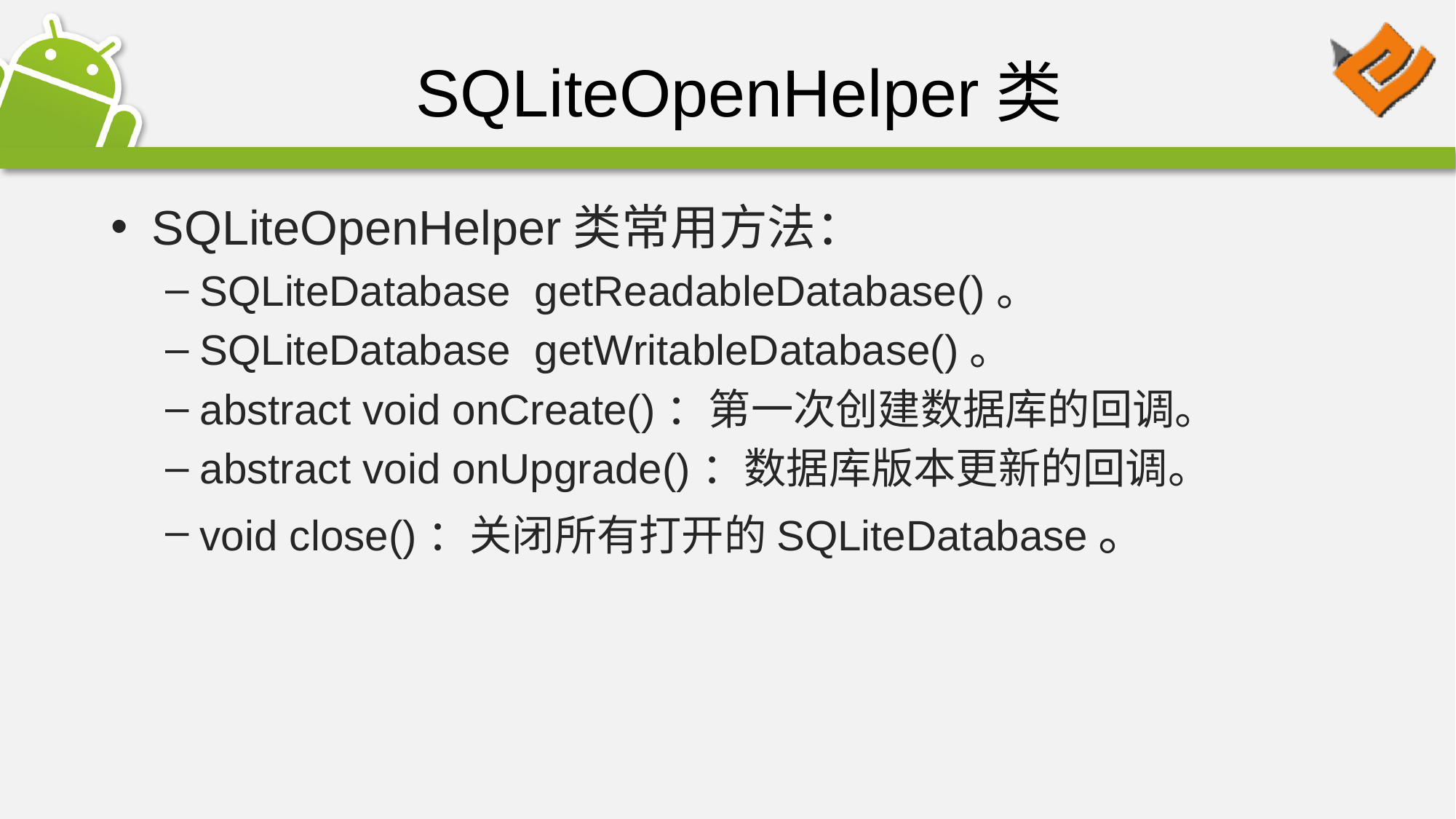

# SQLiteOpenHelper类
SQLiteOpenHelper类常用方法：
SQLiteDatabase  getReadableDatabase()。
SQLiteDatabase  getWritableDatabase()。
abstract void onCreate()：第一次创建数据库的回调。
abstract void onUpgrade()：数据库版本更新的回调。
void close()：关闭所有打开的SQLiteDatabase。